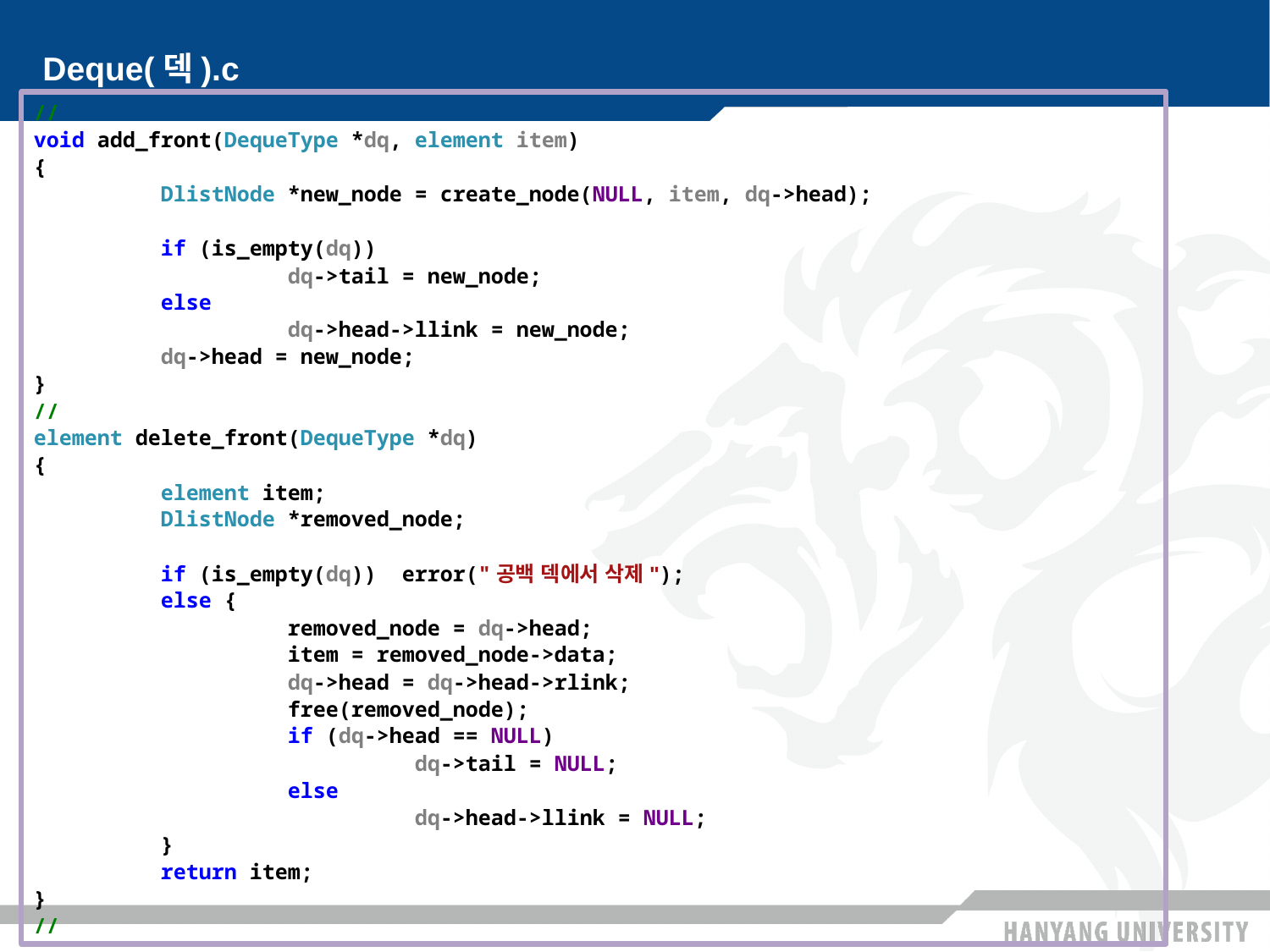

# Deque(덱).c
//
void add_front(DequeType *dq, element item)
{
	DlistNode *new_node = create_node(NULL, item, dq->head);

	if (is_empty(dq))
		dq->tail = new_node;
	else
		dq->head->llink = new_node;
	dq->head = new_node;
}
//
element delete_front(DequeType *dq)
{
	element item;
	DlistNode *removed_node;

	if (is_empty(dq))  error("공백 덱에서 삭제");
	else {
		removed_node = dq->head;
		item = removed_node->data;
		dq->head = dq->head->rlink;
		free(removed_node);
		if (dq->head == NULL)
			dq->tail = NULL;
		else
			dq->head->llink = NULL;
	}
	return item;
}
//